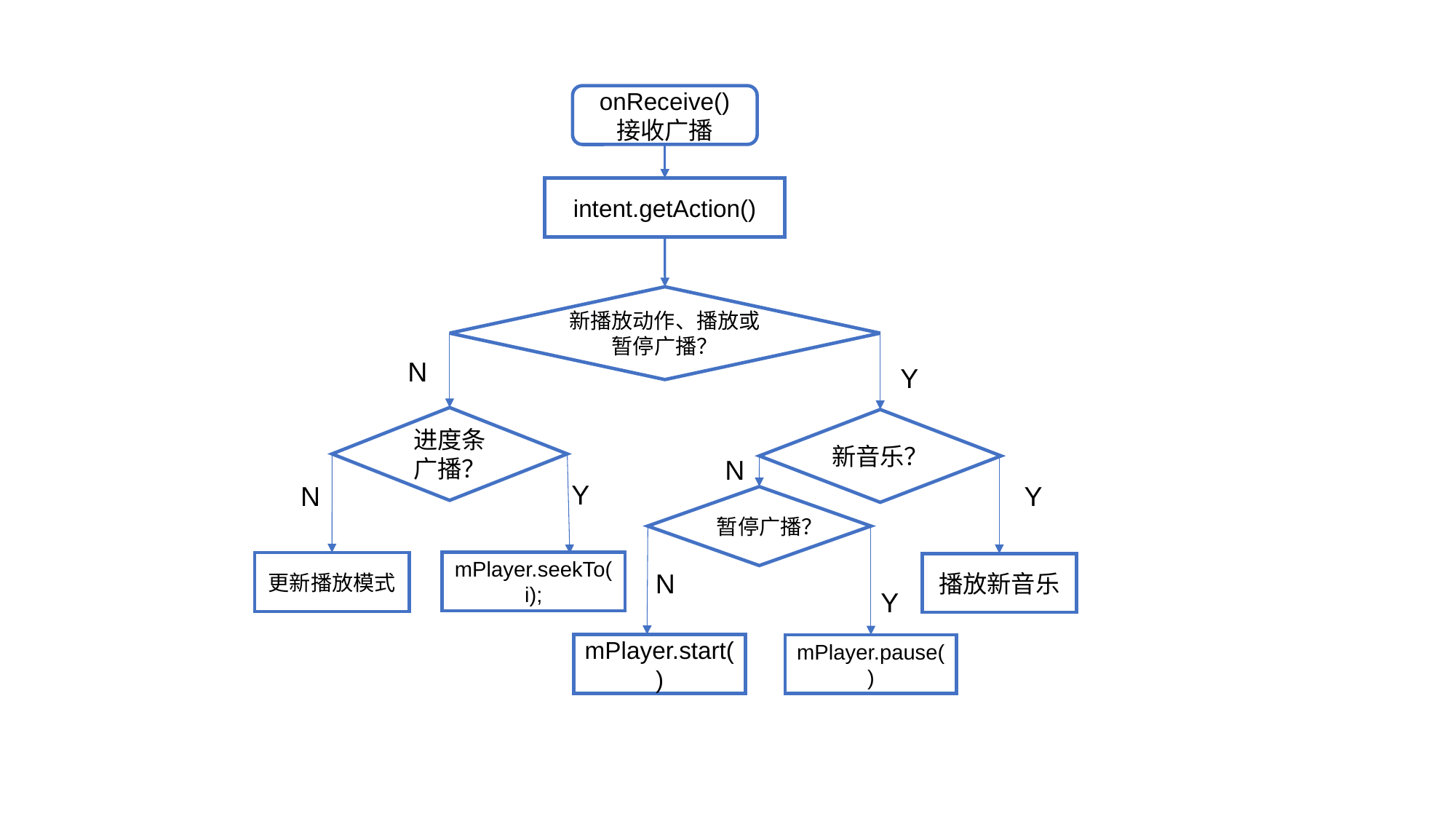

onReceive()
接收广播
intent.getAction()
新播放动作、播放或暂停广播？
N
Y
进度条广播？
新音乐？
N
Y
N
Y
暂停广播？
mPlayer.seekTo(i);
更新播放模式
播放新音乐
N
Y
mPlayer.start()
mPlayer.pause()